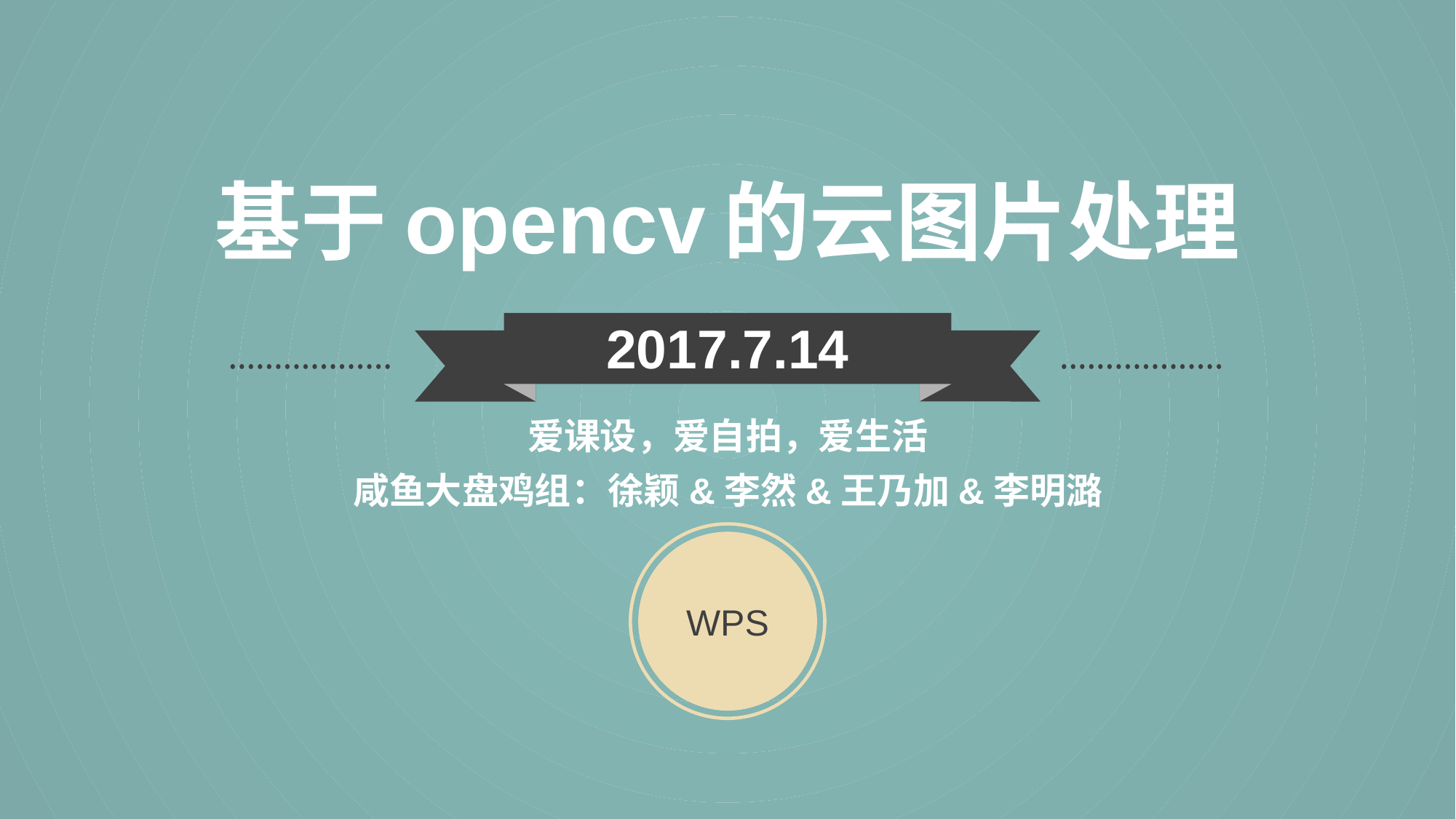

# 基于opencv的云图片处理
2017.7.14

爱课设，爱自拍，爱生活
咸鱼大盘鸡组：徐颖&李然&王乃加&李明潞